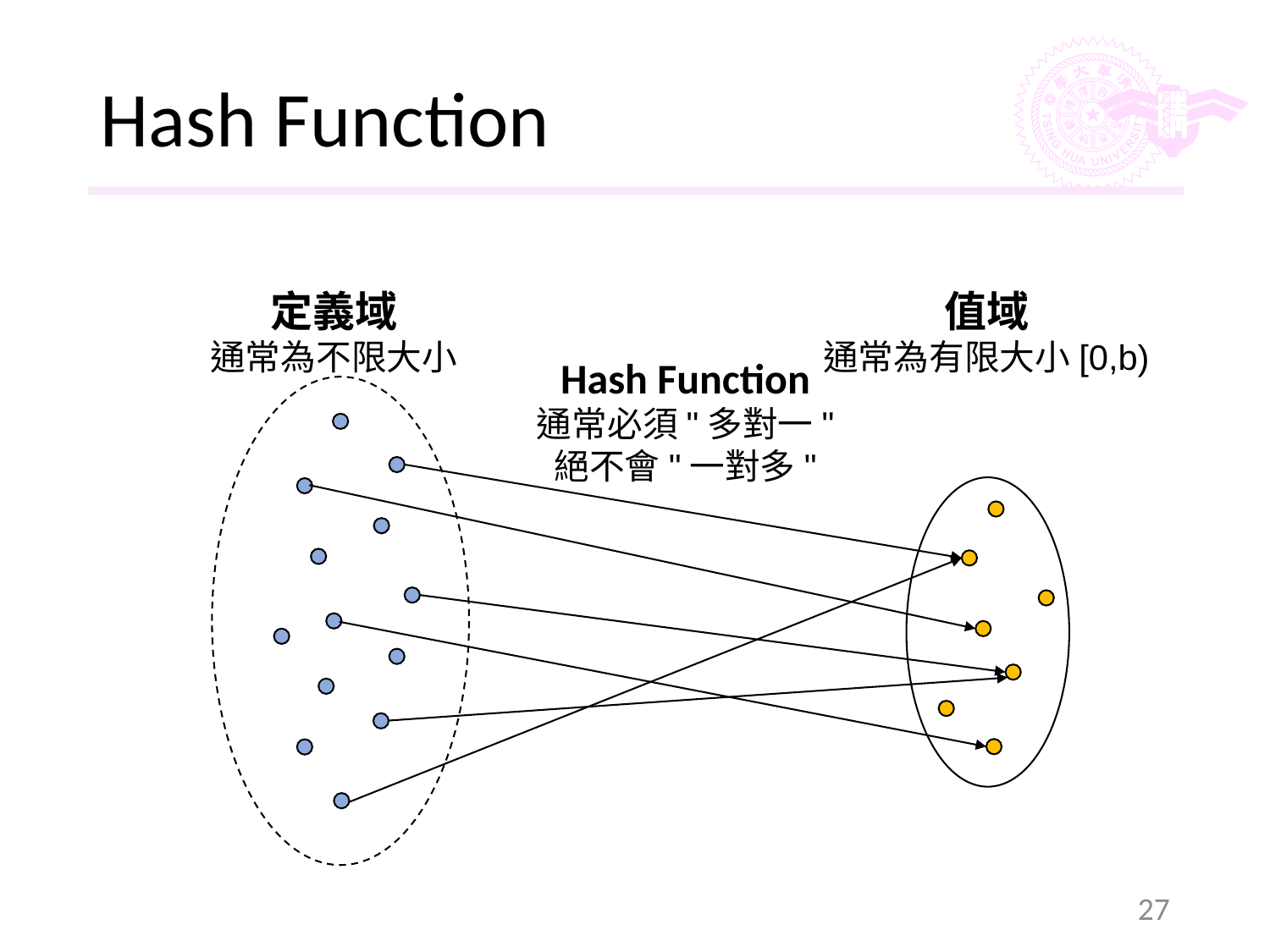

# Hash Function

定義域
通常為不限大小
值域
通常為有限大小[0,b)
Hash Function
通常必須"多對一"
絕不會"一對多"

27